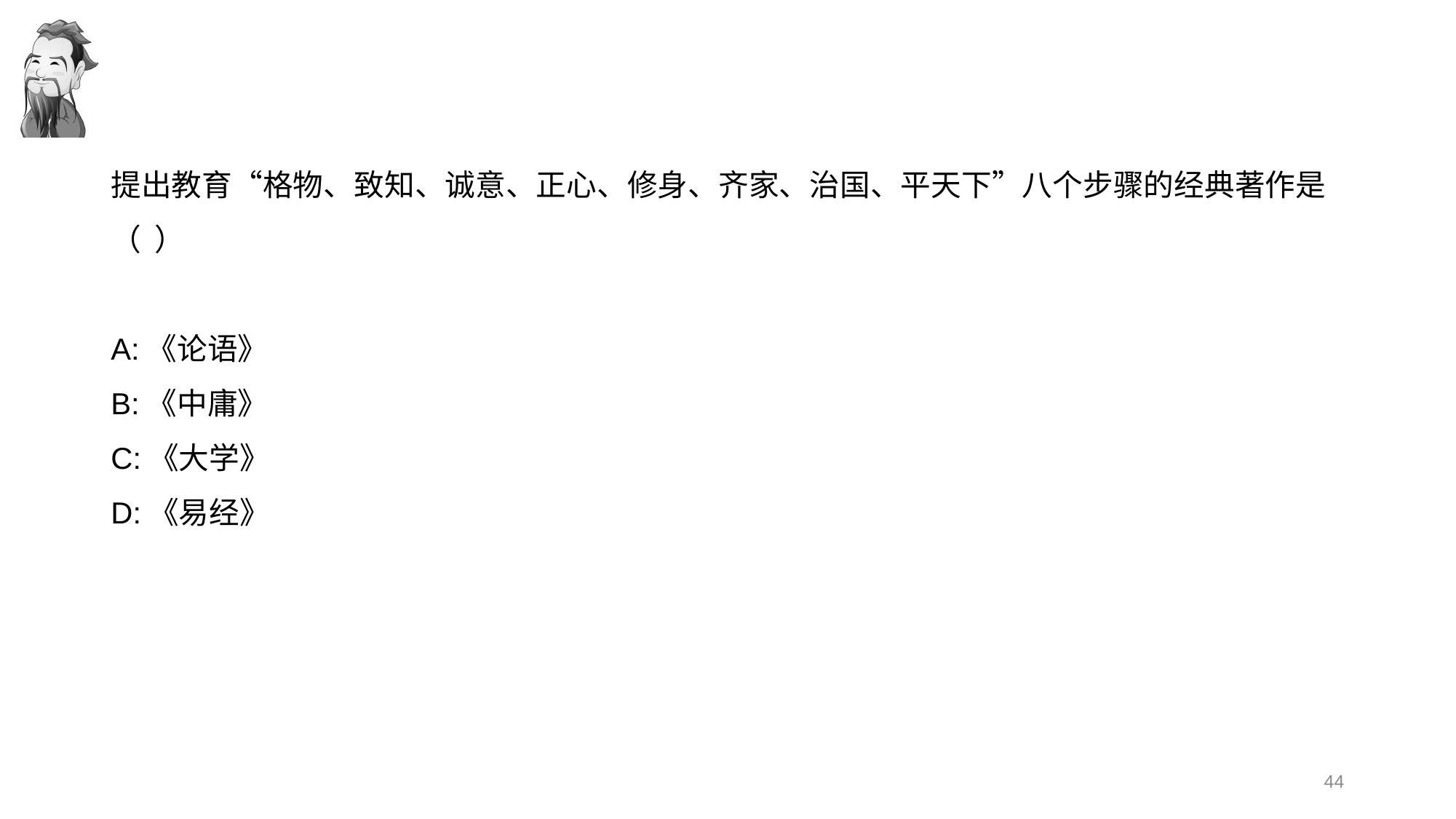

#
提出教育“格物、致知、诚意、正心、修身、齐家、治国、平天下”八个步骤的经典著作是（  ）

A:《论语》
B:《中庸》
C:《大学》
D:《易经》

44